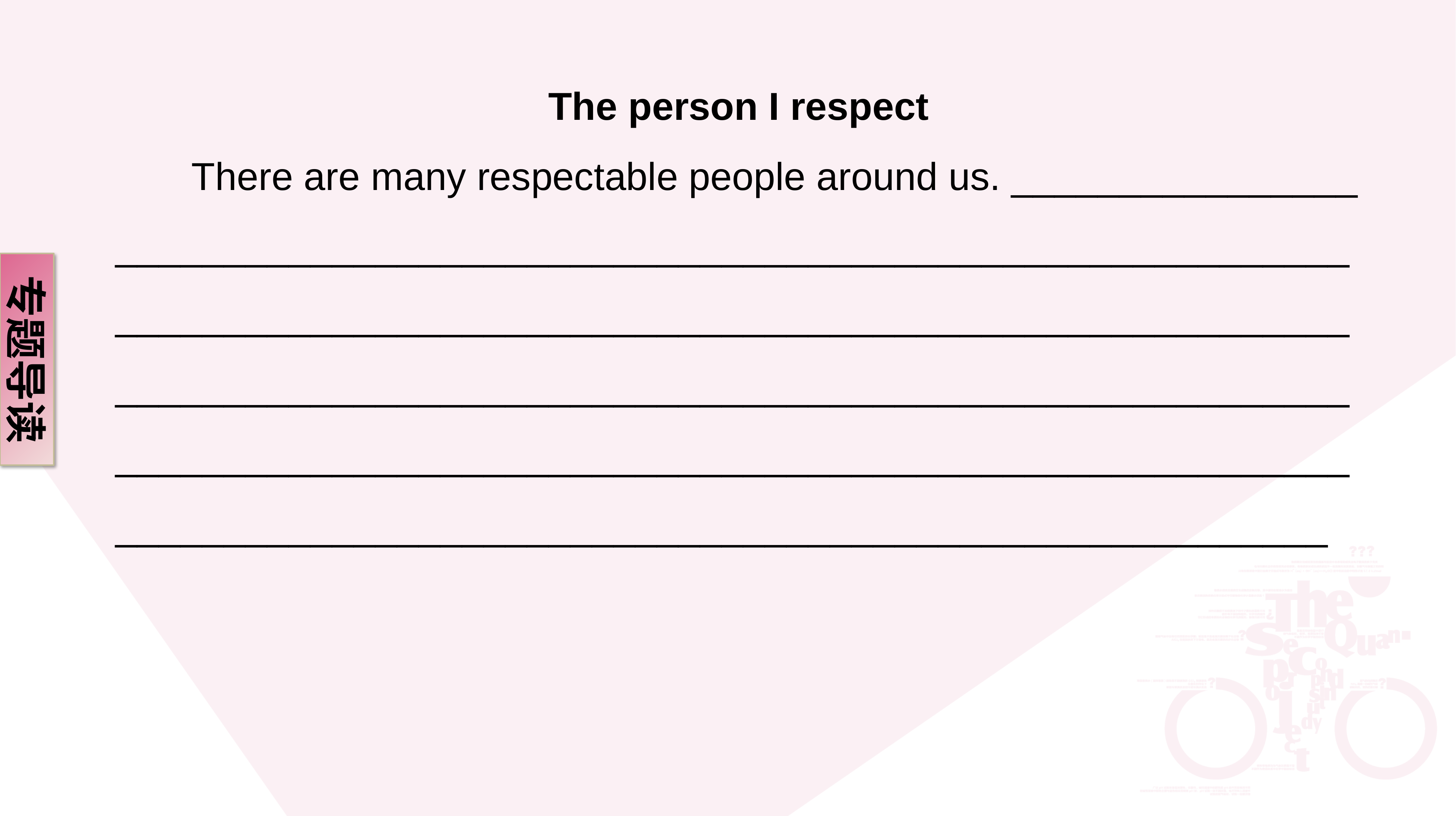

The person I respect
       There are many respectable people around us. ________________
____________________________________________________________________________________________________________________________________________________________________________________________________________________________________________________________________________________________
专题导读